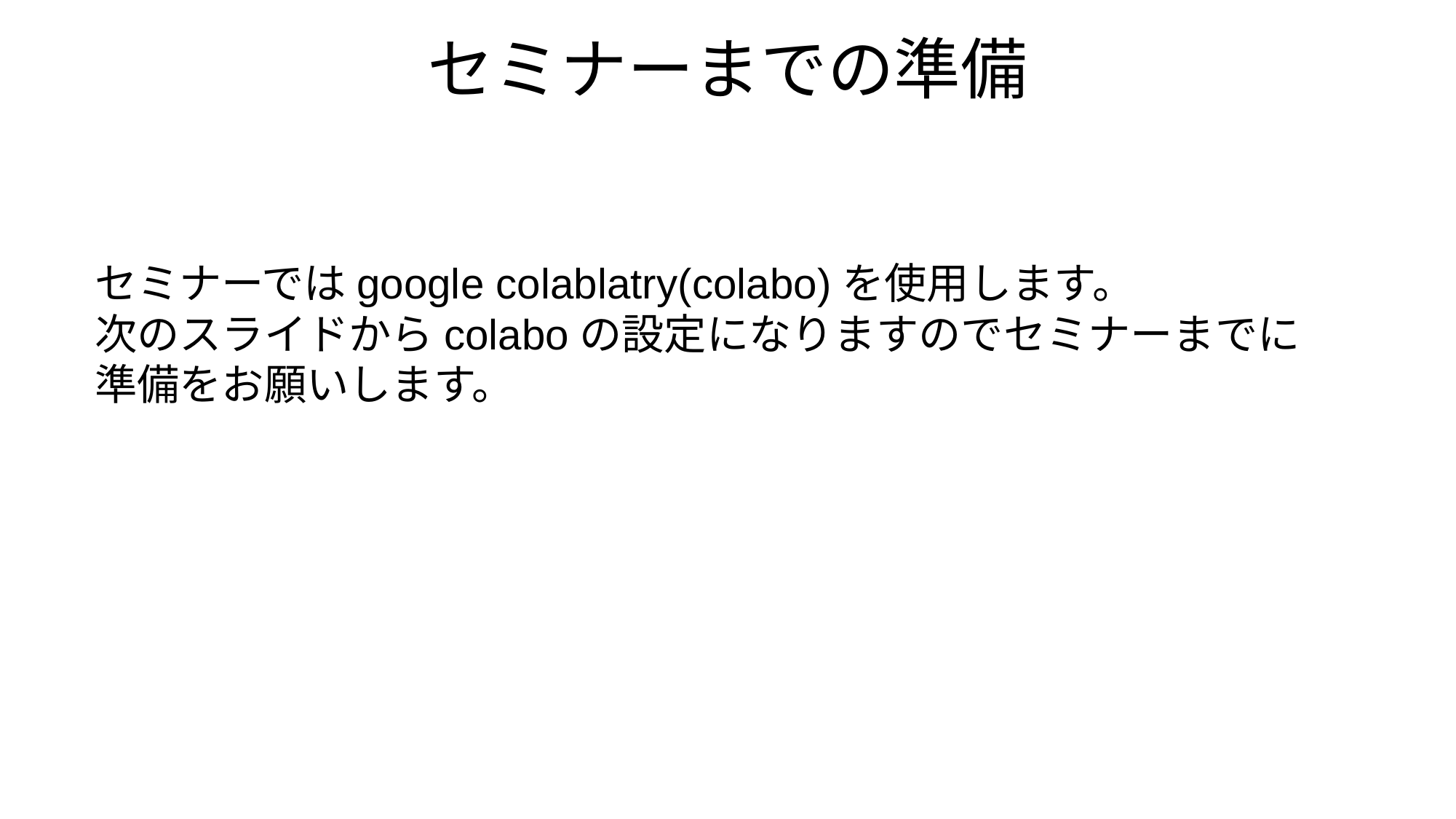

セミナーまでの準備
セミナーではgoogle colablatry(colabo)を使用します。
次のスライドからcolaboの設定になりますのでセミナーまでに
準備をお願いします。